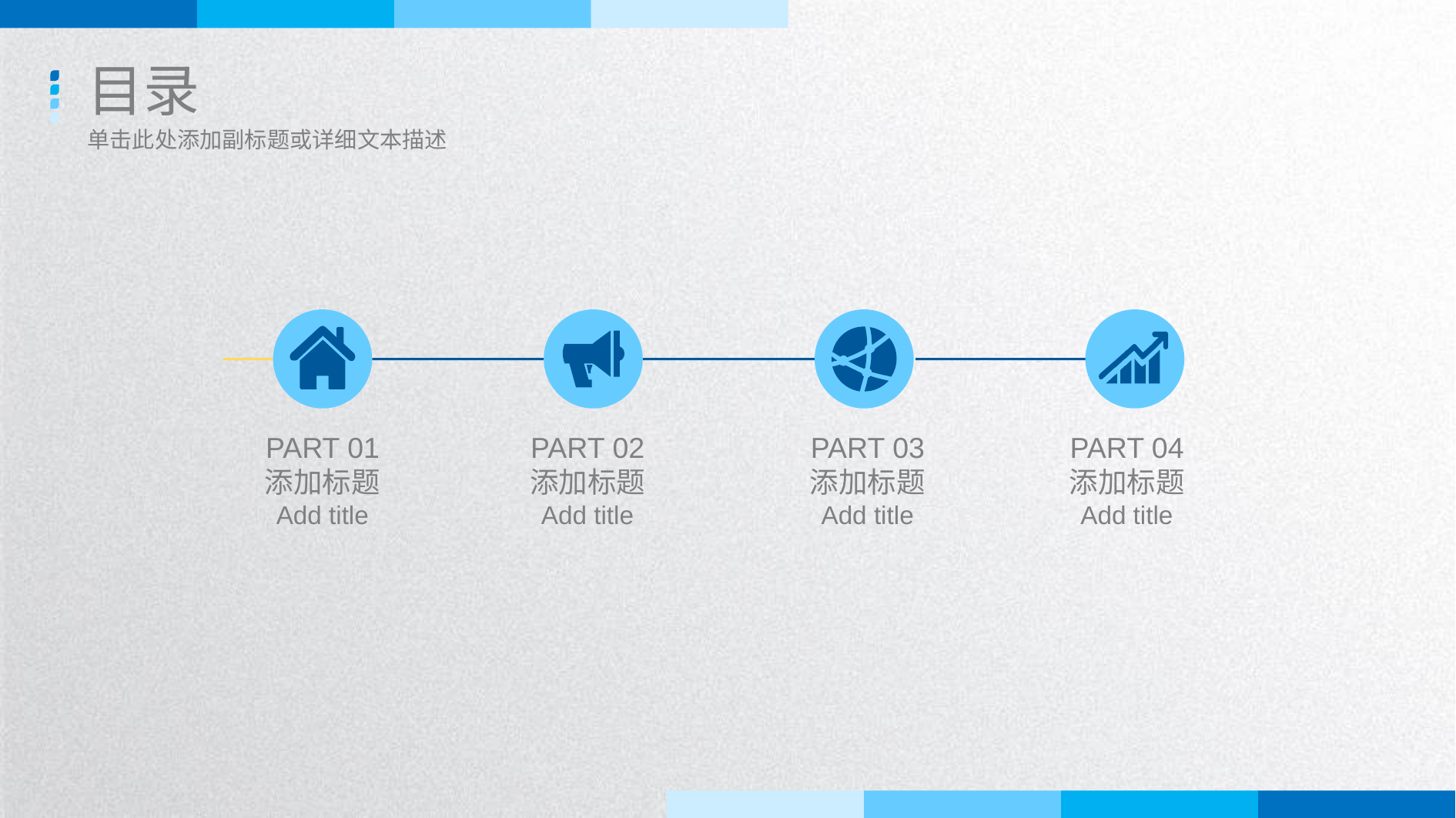

目录
单击此处添加副标题或详细文本描述

PART 01
添加标题
Add title
PART 02
添加标题
Add title
PART 03
添加标题
Add title
PART 04
添加标题
Add title